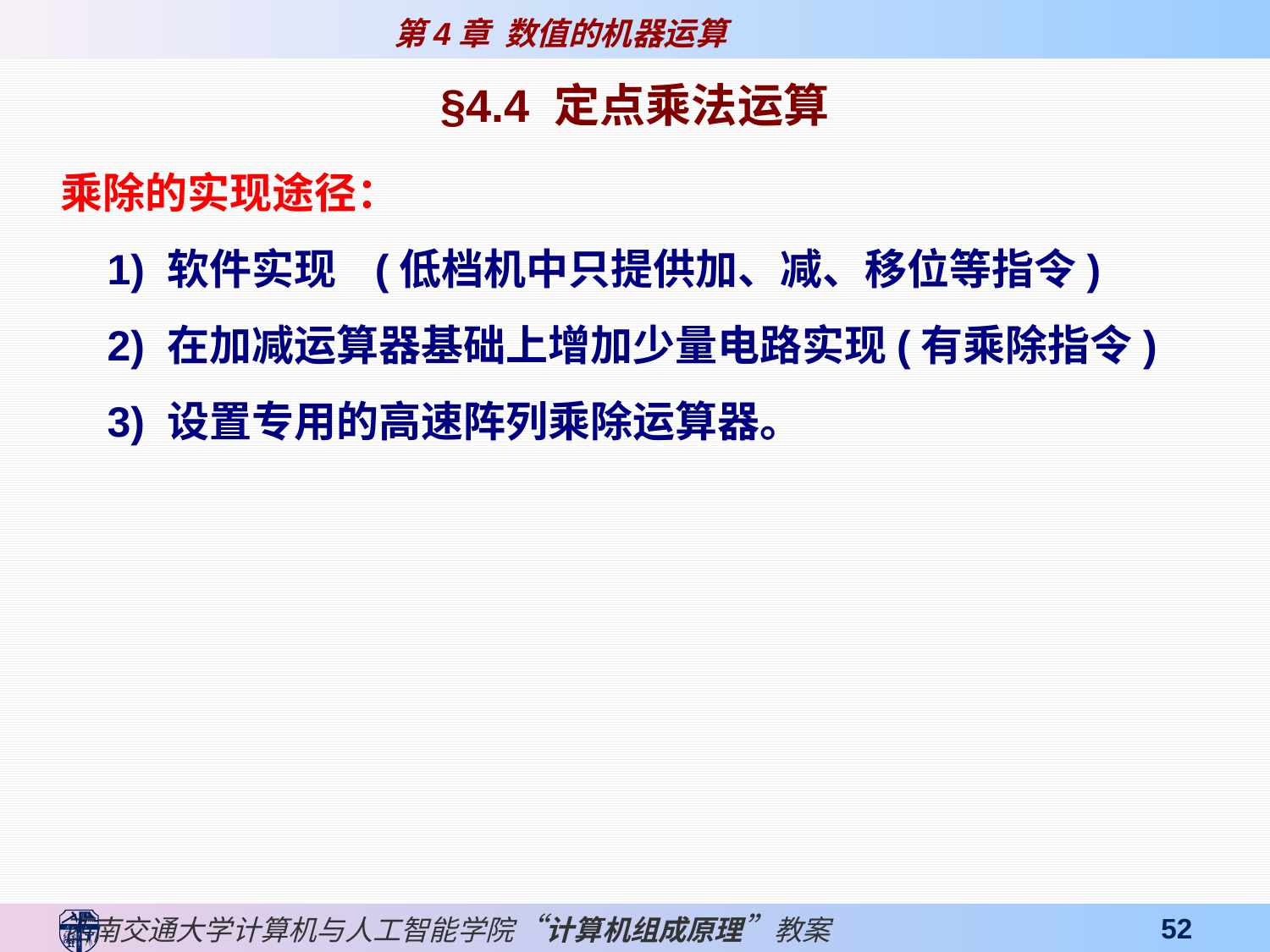

§4.4 定点乘法运算

    乘除的实现途径：
        1) 软件实现   (低档机中只提供加、减、移位等指令)
        2) 在加减运算器基础上增加少量电路实现(有乘除指令)
        3) 设置专用的高速阵列乘除运算器。